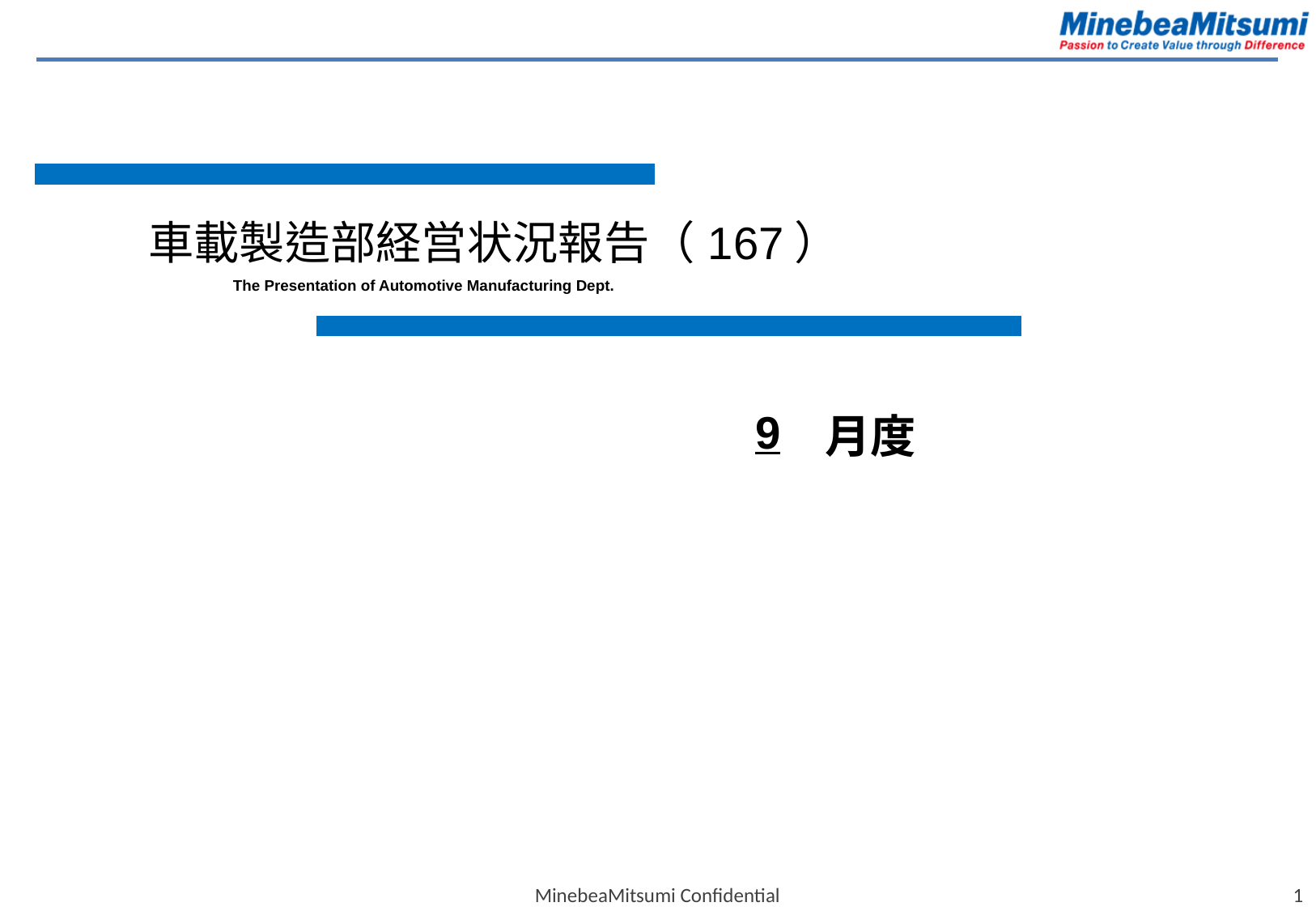

|  |  |  |  |  |  |  |  |  |  |  |  |  |  |  |  |  |  |  |  |  |  |  |  |  |  |  |  |  |  |  |  |  |  |  |  |  |  |  |  |  |  |  |
| --- | --- | --- | --- | --- | --- | --- | --- | --- | --- | --- | --- | --- | --- | --- | --- | --- | --- | --- | --- | --- | --- | --- | --- | --- | --- | --- | --- | --- | --- | --- | --- | --- | --- | --- | --- | --- | --- | --- | --- | --- | --- | --- |
|  |  |  |  |  |  |  |  |  |  |  |  |  |  |  |  |  |  |  |  |  |  |  |  |  |  |  |  |  |  |  |  |  |  |  |  |  |  |  |  |  |  |  |
|  |  |  |  |  |  |  |  |  |  |  |  |  |  |  |  |  |  |  |  |  |  |  |  |  |  |  |  |  |  |  |  |  |  |  |  |  |  |  |  |  |  |  |
|  |  |  |  | 車載製造部経営状況報告（167） |  |  |  |  |  |  |  |  |  |  |  |  |  |  |  |  |  |  |  |  |  |  |  |  |  |  |  |  |  |  |  |  |  |  |  |  |  |  |
|  |  |  |  |  |  |  | The Presentation of Automotive Manufacturing Dept. |  |  |  |  |  |  |  |  |  |  |  |  |  |  |  |  |  |  |  |  |  |  |  |  |  |  |  |  |  |  |  |  |  |  |  |
|  |  |  |  |  |  |  |  |  |  |  |  |  |  |  |  |  |  |  |  |  |  |  |  |  |  |  |  |  |  |  |  |  |  |  |  |  |  |  |  |  |  |  |
|  |  |  |  |  |  |  |  |  |  |  |  |  |  |  |  |  |  |  |  |  |  |  |  |  |  |  |  |  |  |  |  |  |  |  |  |  |  |  |  |  |  |  |
|  |  |  |  |  |  |  |  |  |  |  |  |  |  |  |  |  |  |  |  |  |  |  |  |  |  |  |  |  |  |  |  |  |  |  |  |  |  |  |  |  |  |  |
|  |  |  |  |  |  |  |  |  |  |  |  |  |  |  |  |  |  |  |  |  |  |  |  |  |  |  |  |  |  |  |  |  |  |  |  |  |  |  |  |  |  |  |
|  |  |  |  |  |  |  |  |  |  |  |  |  |  |  |  |  |  |  |  |  |  |  |  |  |  |  |  |  |  |  |  |  |  |  |  |  |  |  |  |  |  |  |
|  |  |  |  |  |  |  |  |  |  |  |  |  |  |  |  |  |  |  |  |  |  |  |  | 9 |  |  | 月度 |  |  |  |  |  |  |  |  |  |  |  |  |  |  |  |
|  |  |  |  |  |  |  |  |  |  |  |  |  |  |  |  |  |  |  |  |  |  |  |  |  |  |  |  |  |  |  |  |  |  |  |  |  |  |  |  |  |  |  |
|  |  |  |  |  |  |  |  |  |  |  |  |  |  |  |  |  |  |  |  |  |  |  |  |  |  |  |  |  |  |  |  |  |  |  |  |  |  |  |  |  |  |  |
|  |  |  |  |  |  |  |  |  |  |  |  |  |  |  |  |  |  |  |  |  |  |  |  |  |  |  |  |  |  |  |  |  |  |  |  |  |  |  |  |  |  |  |
|  |  |  |  |  |  |  |  |  |  |  |  |  |  |  |  |  |  |  |  |  |  |  |  |  |  |  |  |  |  |  |  |  |  |  |  |  |  |  |  |  |  |  |
|  |  |  |  |  |  |  |  |  |  |  |  |  |  |  |  |  |  |  |  |  |  |  |  |  |  |  |  |  |  |  |  |  |  |  |  |  |  |  |  |  |  |  |
|  |  |  |  |  |  |  |  |  |  |  |  |  |  |  |  |  |  |  |  |  |  |  |  |  |  |  |  |  |  |  |  |  |  |  |  |  |  |  |  |  |  |  |
|  |  |  |  |  |  |  |  |  |  |  |  |  |  |  |  |  |  |  |  |  |  |  |  |  |  |  |  |  |  |  |  |  |  |  |  |  |  |  |  |  |  |  |
|  |  |  |  |  |  |  |  |  |  |  |  |  |  |  |  |  |  |  |  |  |  |  |  |  |  |  |  |  |  |  |  |  |  |  |  |  |  |  |  |  |  |  |
|  |  |  |  |  |  |  |  |  |  |  |  |  |  |  |  |  |  |  |  |  |  |  |  |  |  |  |  |  |  |  |  |  |  |  |  |  |  |  |  |  |  |  |
|  |  |  |  |  |  |  |  |  |  |  |  |  |  |  |  |  |  |  |  |  |  |  |  |  |  |  |  |  |  |  |  |  |  |  |  |  |  |  |  |  |  |  |
|  |  |  |  |  |  |  |  |  |  |  |  |  |  |  |  |  |  |  |  |  |  |  |  |  |  |  |  |  |  |  |  |  |  |  |  |  |  |  |  |  |  |  |
|  |  |  |  |  |  |  |  |  |  |  |  |  |  |  |  |  |  |  |  |  |  |  |  |  |  |  |  |  |  |  |  |  |  |  |  |  |  |  |  |  |  |  |
|  |  |  |  |  |  |  |  |  |  |  |  |  |  |  |  |  |  |  |  |  |  |  |  |  |  |  |  |  |  |  |  |  |  |  |  |  |  |  |  |  |  |  |
MinebeaMitsumi Confidential
1